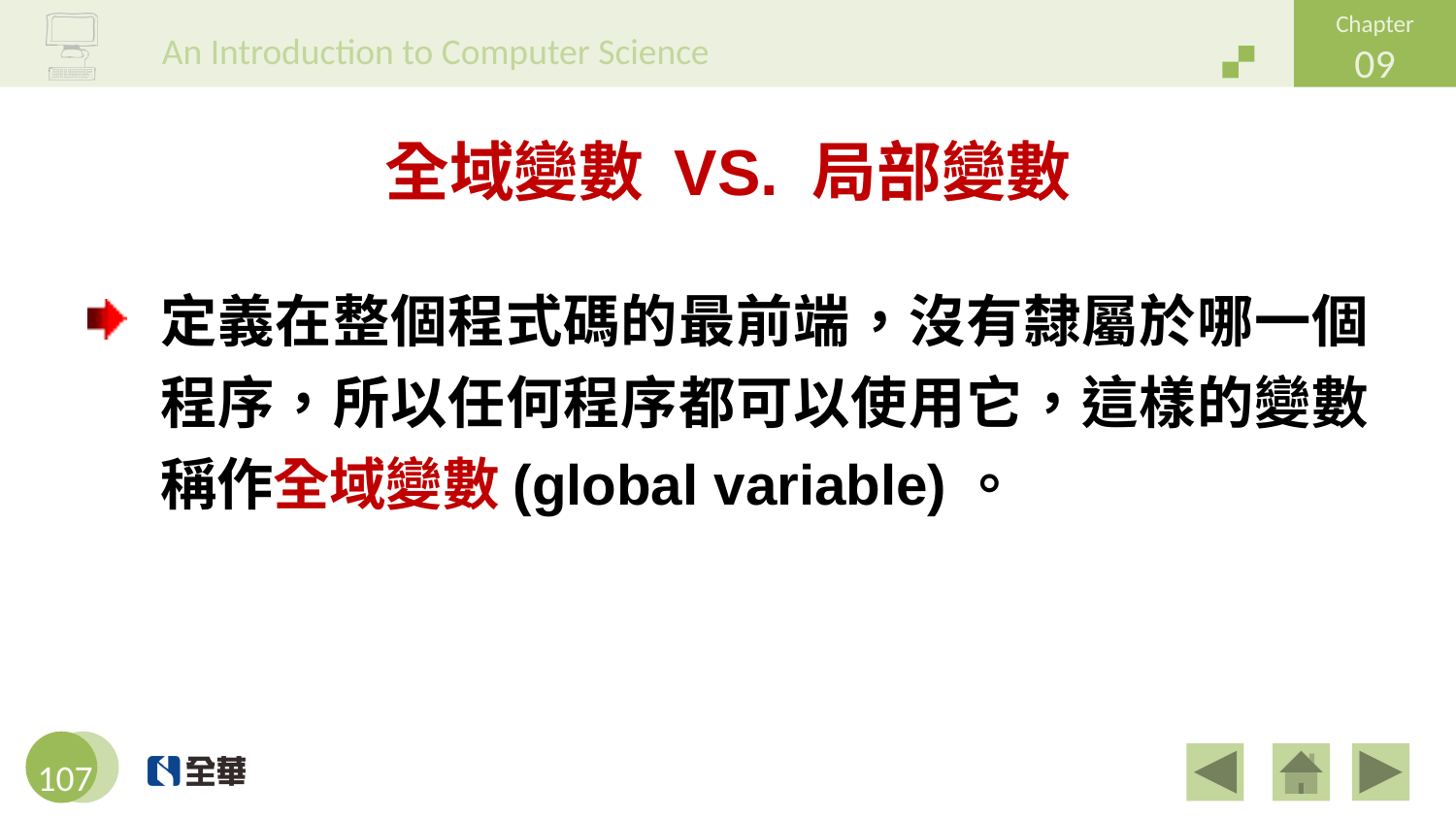

# 全域變數 VS. 局部變數
定義在整個程式碼的最前端，沒有隸屬於哪一個程序，所以任何程序都可以使用它，這樣的變數稱作全域變數(global variable)。